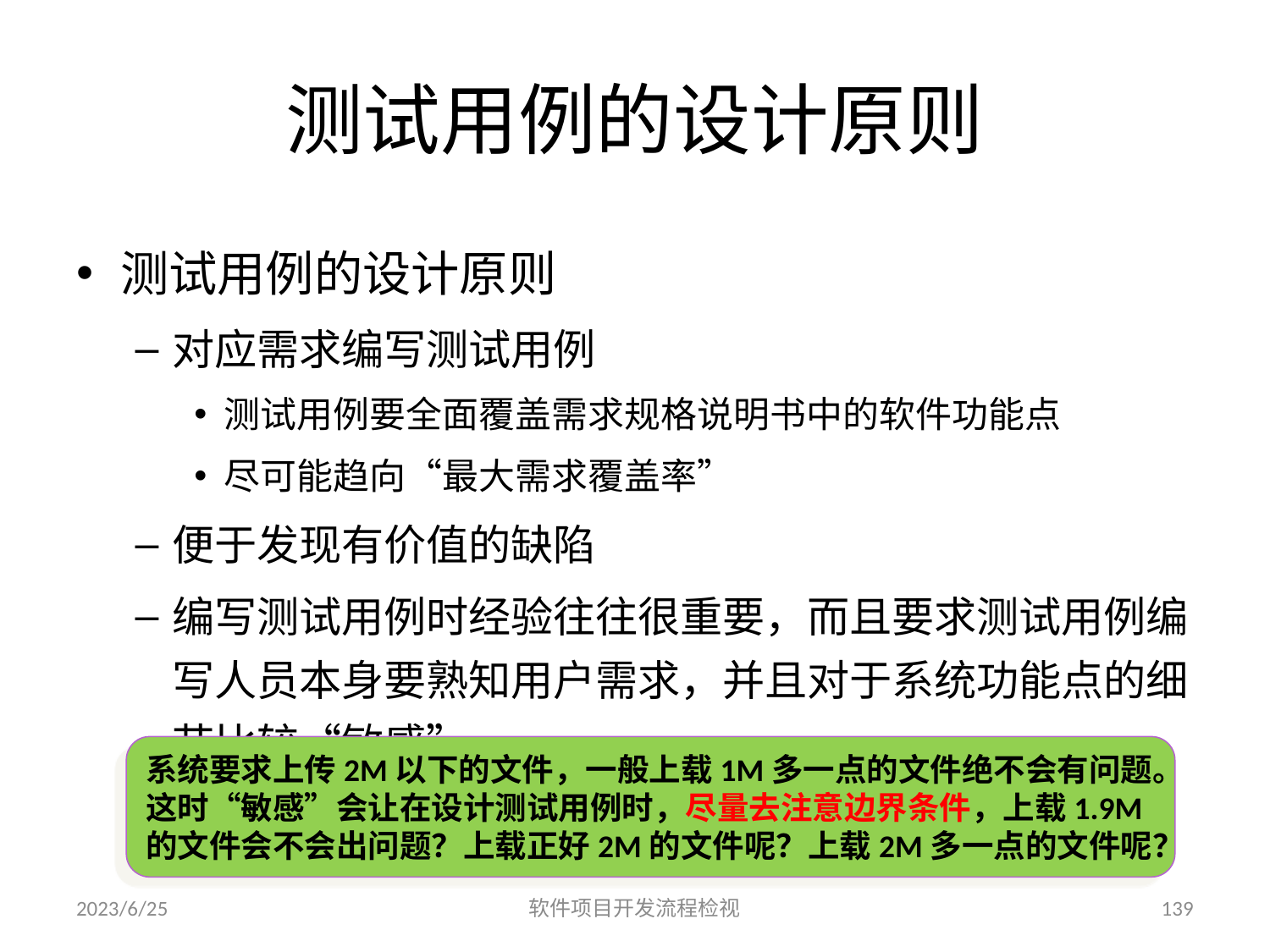

# 测试用例的设计原则
测试用例的设计原则
对应需求编写测试用例
测试用例要全面覆盖需求规格说明书中的软件功能点
尽可能趋向“最大需求覆盖率”
便于发现有价值的缺陷
编写测试用例时经验往往很重要，而且要求测试用例编写人员本身要熟知用户需求，并且对于系统功能点的细节比较“敏感”。

系统要求上传2M以下的文件，一般上载1M多一点的文件绝不会有问题。这时“敏感”会让在设计测试用例时，尽量去注意边界条件，上载1.9M的文件会不会出问题？上载正好2M的文件呢？上载2M多一点的文件呢？
2023/6/25
软件项目开发流程检视
139